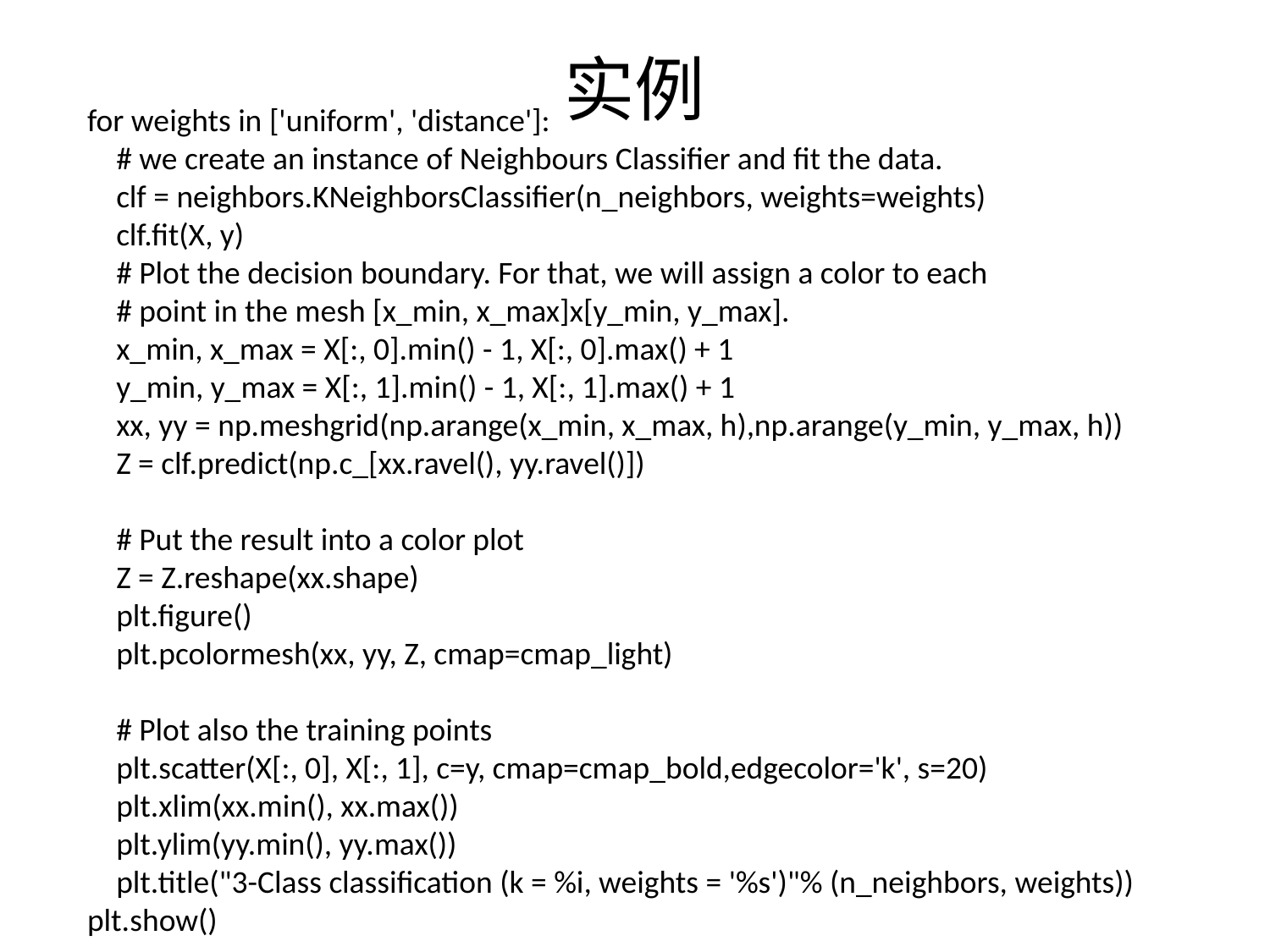

# 实例
for weights in ['uniform', 'distance']:
    # we create an instance of Neighbours Classifier and fit the data.
    clf = neighbors.KNeighborsClassifier(n_neighbors, weights=weights)
    clf.fit(X, y)
    # Plot the decision boundary. For that, we will assign a color to each
    # point in the mesh [x_min, x_max]x[y_min, y_max].
    x_min, x_max = X[:, 0].min() - 1, X[:, 0].max() + 1
    y_min, y_max = X[:, 1].min() - 1, X[:, 1].max() + 1
    xx, yy = np.meshgrid(np.arange(x_min, x_max, h),np.arange(y_min, y_max, h))
    Z = clf.predict(np.c_[xx.ravel(), yy.ravel()])

    # Put the result into a color plot
    Z = Z.reshape(xx.shape)
    plt.figure()
    plt.pcolormesh(xx, yy, Z, cmap=cmap_light)

    # Plot also the training points
    plt.scatter(X[:, 0], X[:, 1], c=y, cmap=cmap_bold,edgecolor='k', s=20)
    plt.xlim(xx.min(), xx.max())
    plt.ylim(yy.min(), yy.max())
    plt.title("3-Class classification (k = %i, weights = '%s')"% (n_neighbors, weights))
plt.show()